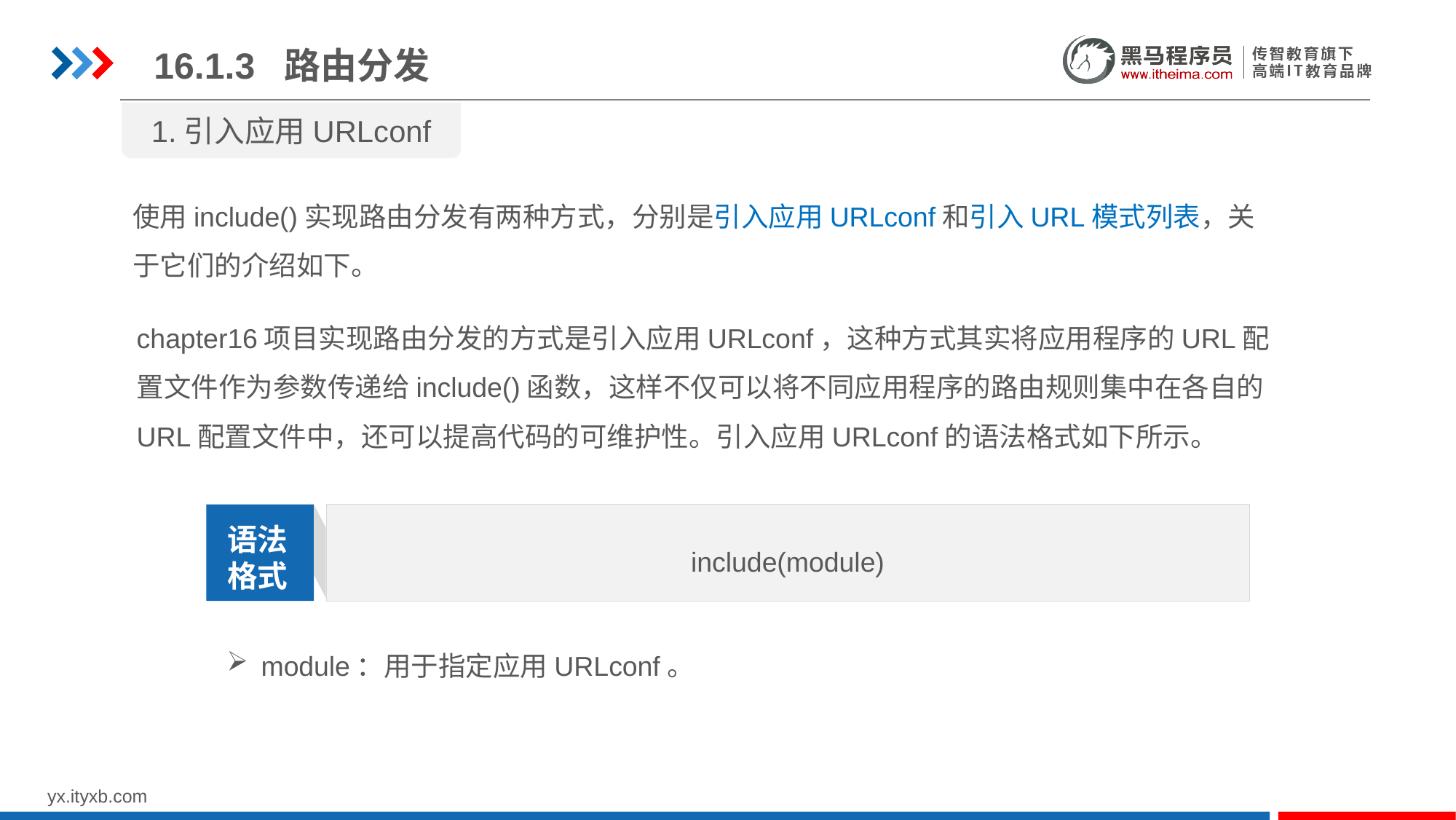

16.1.3  路由分发

1.引入应用URLconf
使用include()实现路由分发有两种方式，分别是引入应用URLconf和引入URL模式列表，关于它们的介绍如下。
chapter16项目实现路由分发的方式是引入应用URLconf，这种方式其实将应用程序的URL配置文件作为参数传递给include()函数，这样不仅可以将不同应用程序的路由规则集中在各自的URL配置文件中，还可以提高代码的可维护性。引入应用URLconf的语法格式如下所示。

include(module)

语法
格式
module：用于指定应用URLconf。